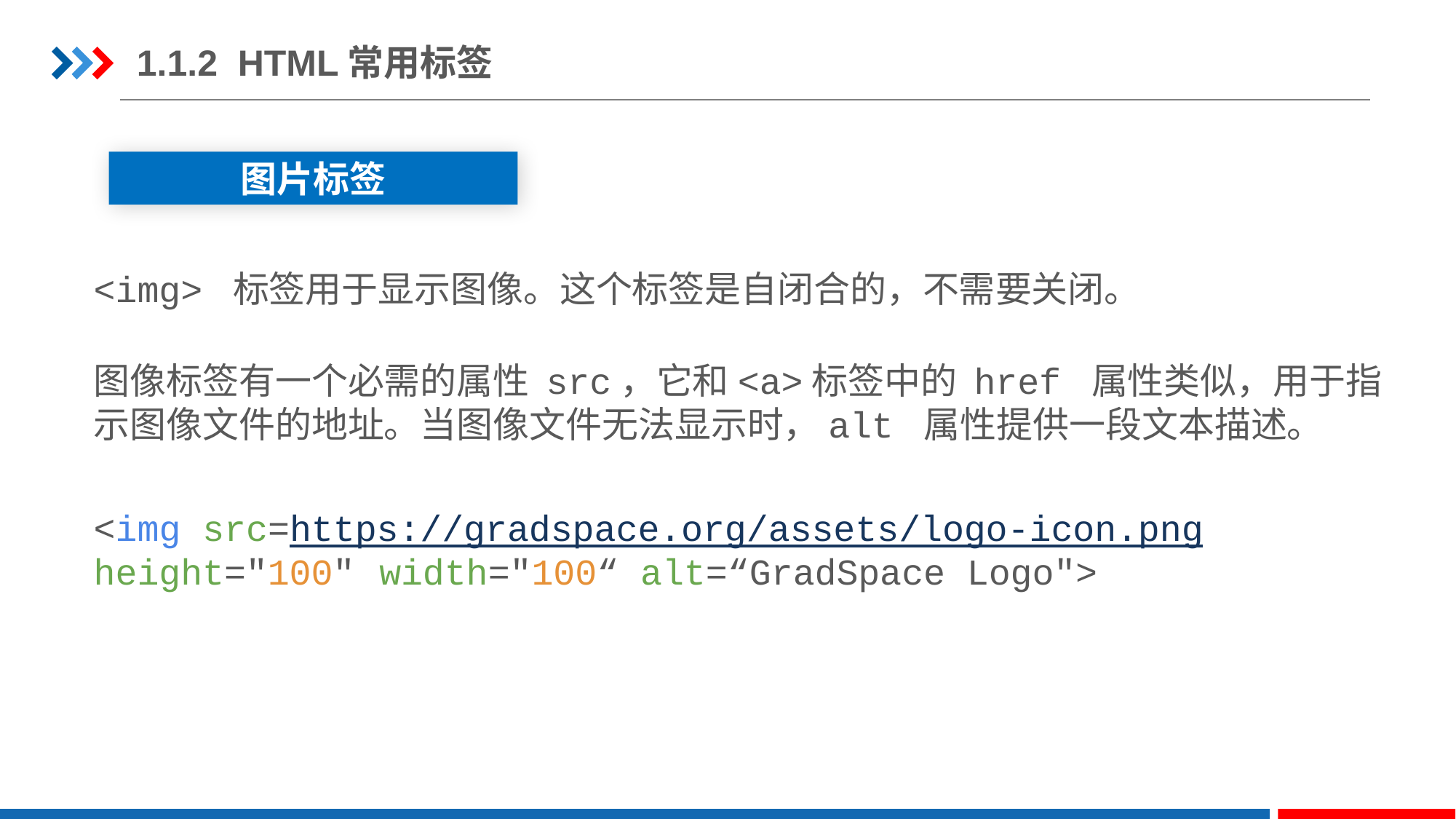

1.1.2  HTML常用标签
图片标签
<img> 标签用于显示图像。这个标签是自闭合的，不需要关闭。

图像标签有一个必需的属性 src，它和<a>标签中的 href 属性类似，用于指示图像文件的地址。当图像文件无法显示时，alt 属性提供一段文本描述。

<img src=https://gradspace.org/assets/logo-icon.png height="100" width="100“ alt=“GradSpace Logo">